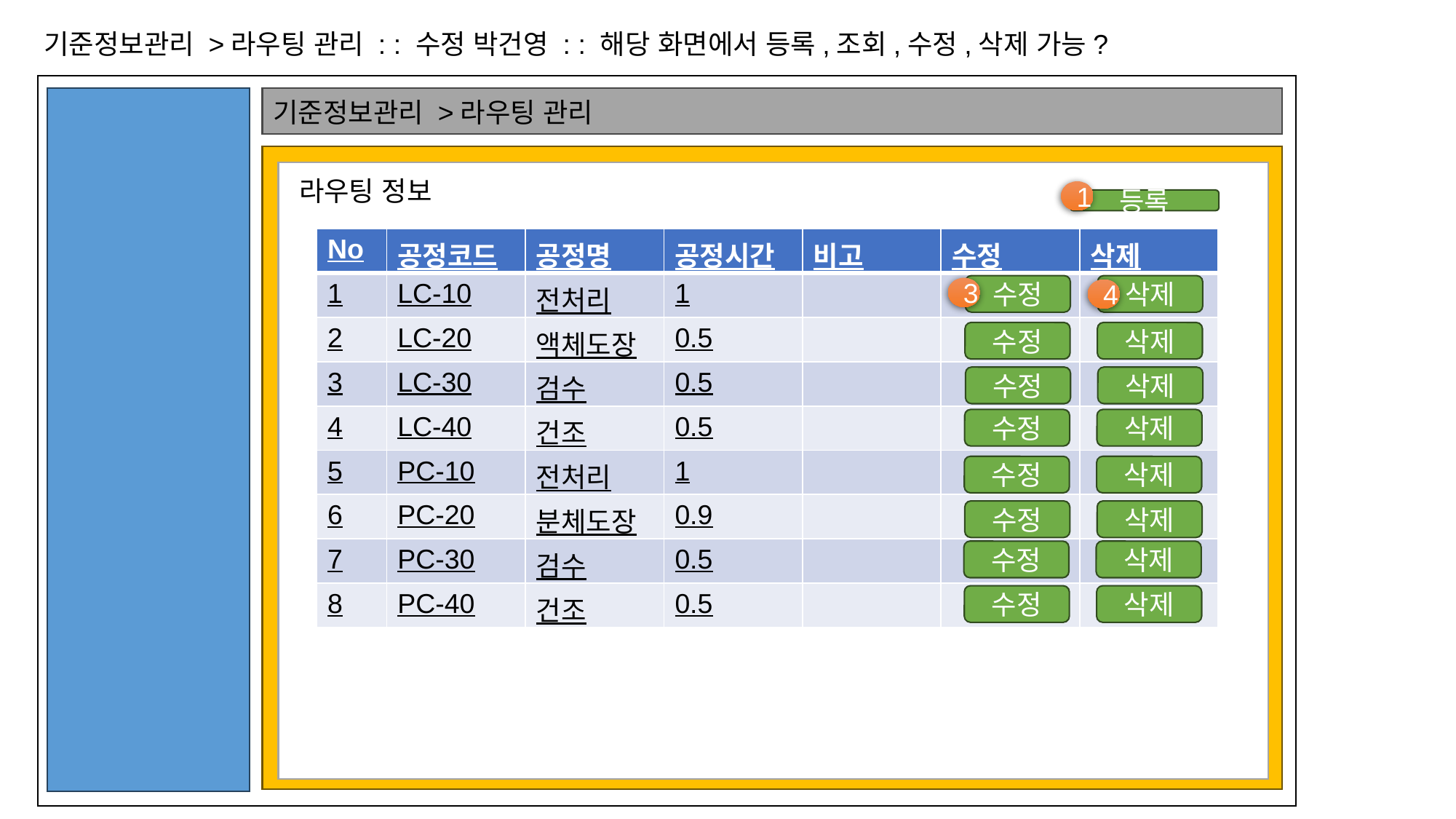

기준정보관리 >라우팅 관리 : : 수정 박건영 : : 해당 화면에서 등록,조회,수정,삭제 가능?

기준정보관리 >라우팅 관리
Content영역

라우팅 정보
1
등록
| No | 공정코드 | 공정명 | 공정시간 | 비고 | 수정 | 삭제 |
| --- | --- | --- | --- | --- | --- | --- |
| 1 | LC-10 | 전처리 | 1 |  |  |  |
| 2 | LC-20 | 액체도장 | 0.5 |  |  |  |
| 3 | LC-30 | 검수 | 0.5 |  |  |  |
| 4 | LC-40 | 건조 | 0.5 |  |  |  |
| 5 | PC-10 | 전처리 | 1 |  |  |  |
| 6 | PC-20 | 분체도장 | 0.9 |  |  |  |
| 7 | PC-30 | 검수 | 0.5 |  |  |  |
| 8 | PC-40 | 건조 | 0.5 |  |  |  |
수정
삭제
3
4
수정
삭제
수정
삭제
수정
삭제
수정
삭제
수정
삭제
수정
삭제
수정
삭제